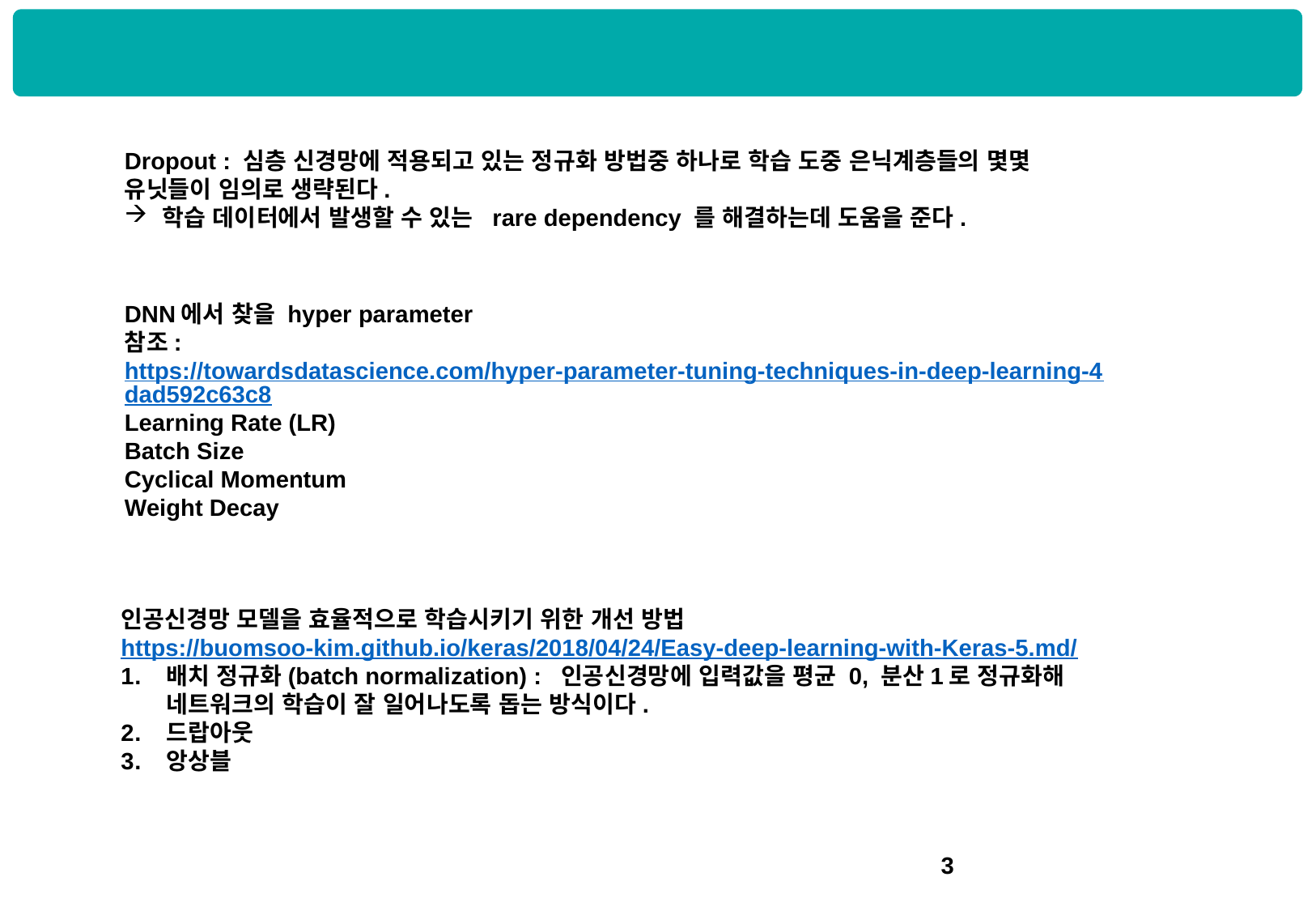

Dropout : 심층 신경망에 적용되고 있는 정규화 방법중 하나로 학습 도중 은닉계층들의 몇몇 유닛들이 임의로 생략된다.
학습 데이터에서 발생할 수 있는  rare dependency 를 해결하는데 도움을 준다.
DNN에서 찾을 hyper parameter
참조: https://towardsdatascience.com/hyper-parameter-tuning-techniques-in-deep-learning-4dad592c63c8
Learning Rate (LR)
Batch Size
Cyclical Momentum
Weight Decay

인공신경망 모델을 효율적으로 학습시키기 위한 개선 방법
https://buomsoo-kim.github.io/keras/2018/04/24/Easy-deep-learning-with-Keras-5.md/
배치 정규화(batch normalization) :  인공신경망에 입력값을 평균 0, 분산1로 정규화해 네트워크의 학습이 잘 일어나도록 돕는 방식이다.
드랍아웃
앙상블
3